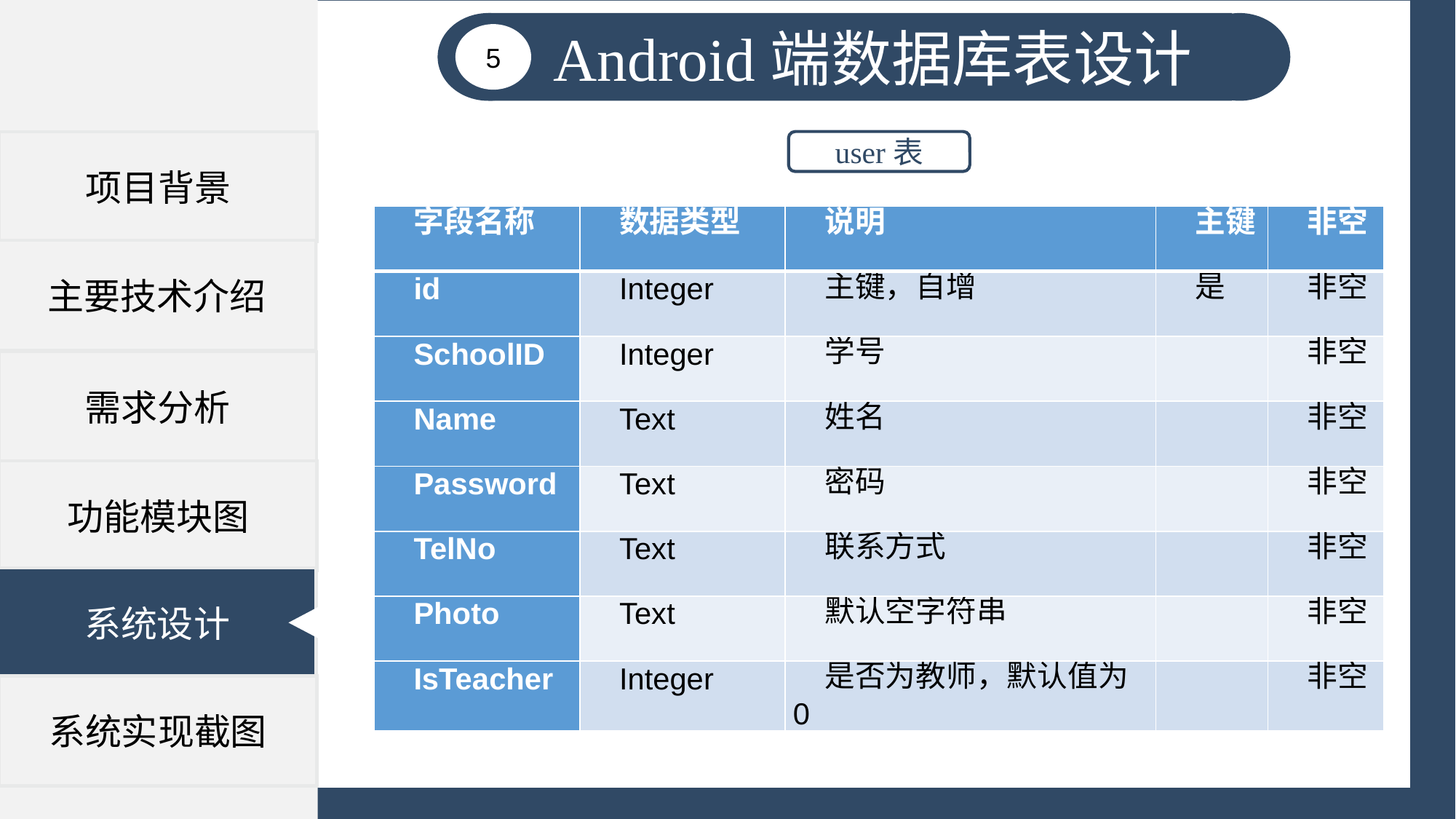

项目背景
需求分析
功能模块图
系统设计
系统实现截图
主要技术介绍

Android端数据库表设计
5
user表
| 字段名称 | 数据类型 | 说明 | 主键 | 非空 |
| --- | --- | --- | --- | --- |
| id | Integer | 主键，自增 | 是 | 非空 |
| SchoolID | Integer | 学号 |  | 非空 |
| Name | Text | 姓名 |  | 非空 |
| Password | Text | 密码 |  | 非空 |
| TelNo | Text | 联系方式 |  | 非空 |
| Photo | Text | 默认空字符串 |  | 非空 |
| IsTeacher | Integer | 是否为教师，默认值为0 |  | 非空 |